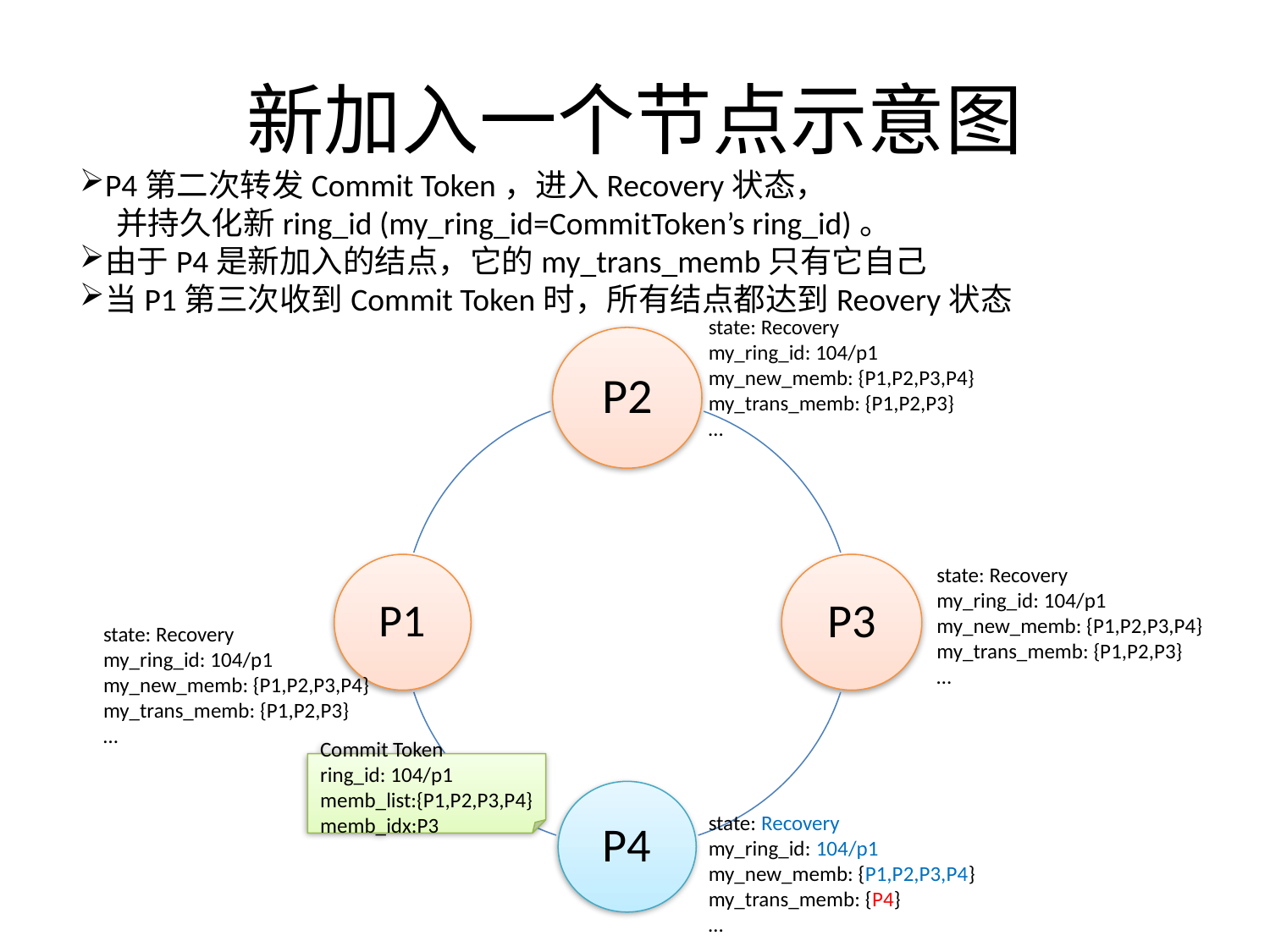

# 新加入一个节点示意图
P4第二次转发Commit Token，进入Recovery状态，
    并持久化新ring_id (my_ring_id=CommitToken’s ring_id)。
由于P4是新加入的结点，它的my_trans_memb只有它自己
当P1第三次收到Commit Token时，所有结点都达到Reovery状态
state: Recovery
my_ring_id: 104/p1
my_new_memb: {P1,P2,P3,P4}
my_trans_memb: {P1,P2,P3}
…
P2
P3
P4
P1
state: Recovery
my_ring_id: 104/p1
my_new_memb: {P1,P2,P3,P4}
my_trans_memb: {P1,P2,P3}
…

state: Recovery
my_ring_id: 104/p1
my_new_memb: {P1,P2,P3,P4}
my_trans_memb: {P1,P2,P3}
…
Commit Token
ring_id: 104/p1
memb_list:{P1,P2,P3,P4}
memb_idx:P3
state: Recovery
my_ring_id: 104/p1
my_new_memb: {P1,P2,P3,P4}
my_trans_memb: {P4}
…